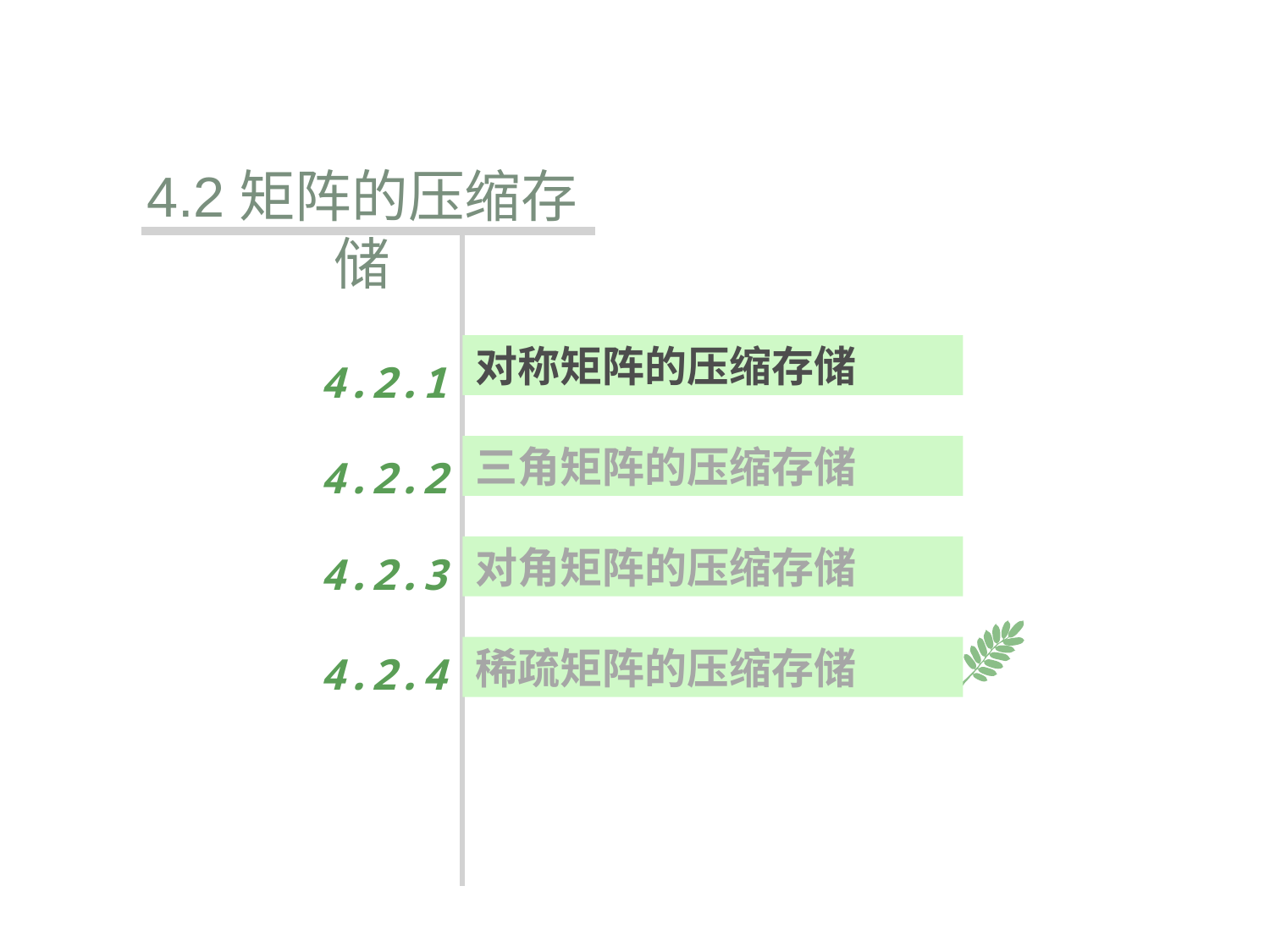

#
4.2矩阵的压缩存储
对称矩阵的压缩存储
4.2.1
4.2.2
三角矩阵的压缩存储
4.2.3
对角矩阵的压缩存储

4.2.4
稀疏矩阵的压缩存储